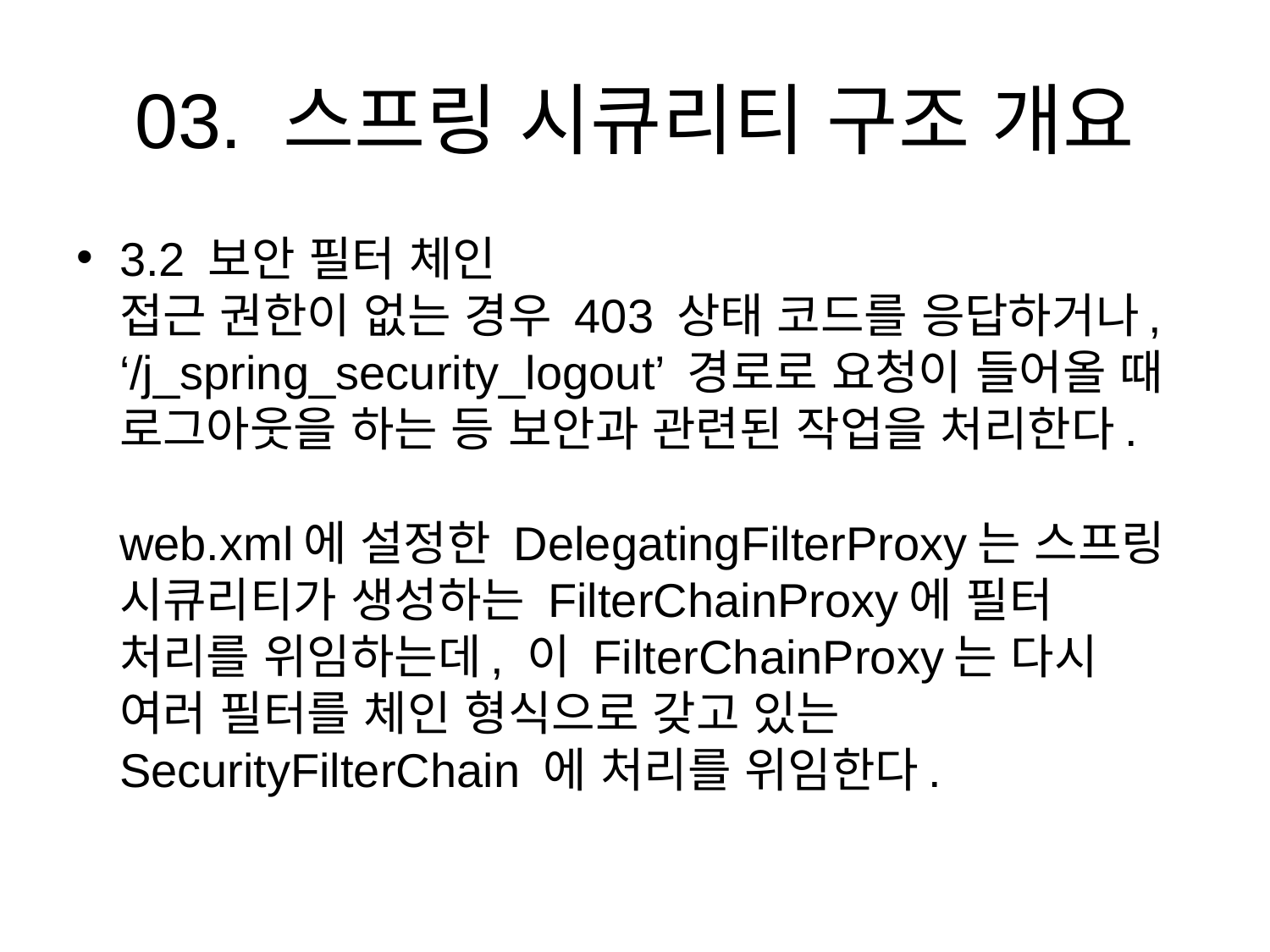

# 03. 스프링 시큐리티 구조 개요
3.2 보안 필터 체인
접근 권한이 없는 경우 403 상태 코드를 응답하거나, ‘/j_spring_security_logout’ 경로로 요청이 들어올 때 로그아웃을 하는 등 보안과 관련된 작업을 처리한다.
web.xml에 설정한 DelegatingFilterProxy는 스프링 시큐리티가 생성하는 FilterChainProxy에 필터 처리를 위임하는데, 이 FilterChainProxy는 다시 여러 필터를 체인 형식으로 갖고 있는 SecurityFilterChain 에 처리를 위임한다.